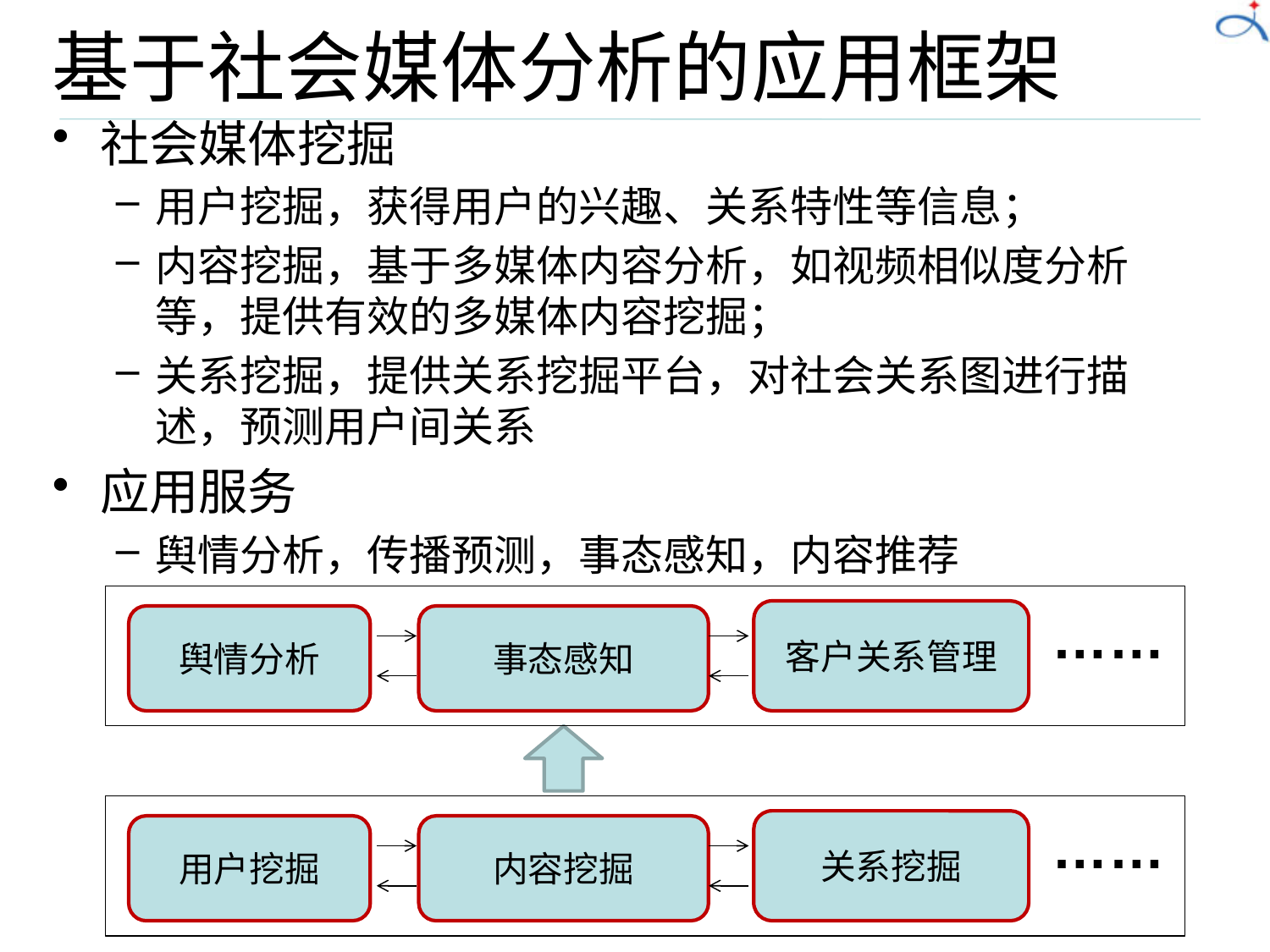

# 基于社会媒体分析的应用框架
社会媒体挖掘
用户挖掘，获得用户的兴趣、关系特性等信息；
内容挖掘，基于多媒体内容分析，如视频相似度分析等，提供有效的多媒体内容挖掘；
关系挖掘，提供关系挖掘平台，对社会关系图进行描述，预测用户间关系
应用服务
舆情分析，传播预测，事态感知，内容推荐

……
客户关系管理
舆情分析
事态感知

……
关系挖掘
用户挖掘
内容挖掘